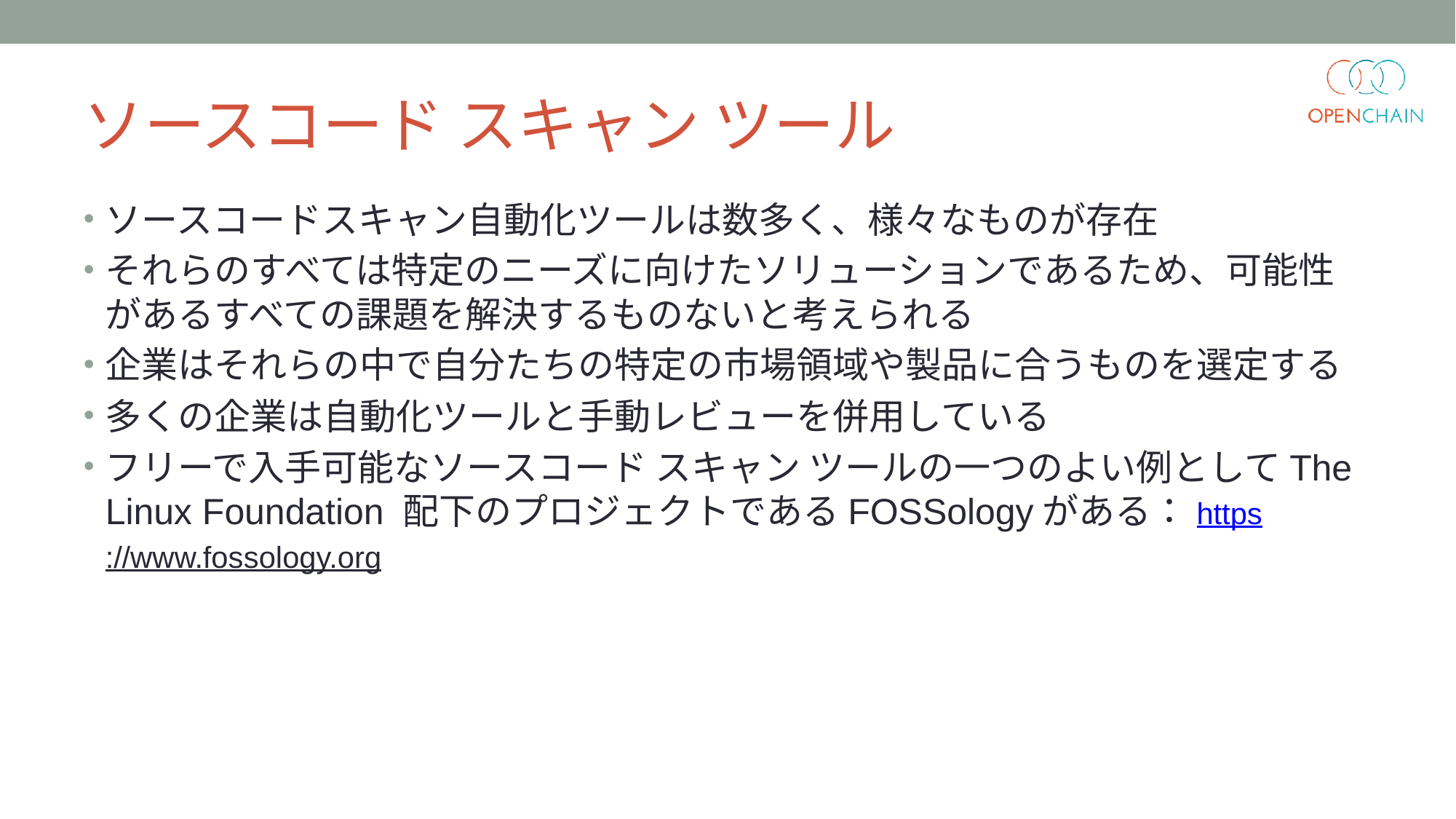

# ソースコード スキャン ツール
ソースコードスキャン自動化ツールは数多く、様々なものが存在
それらのすべては特定のニーズに向けたソリューションであるため、可能性があるすべての課題を解決するものないと考えられる
企業はそれらの中で自分たちの特定の市場領域や製品に合うものを選定する
多くの企業は自動化ツールと手動レビューを併用している
フリーで入手可能なソースコード スキャン ツールの一つのよい例としてThe Linux Foundation 配下のプロジェクトであるFOSSologyがある：https://www.fossology.org